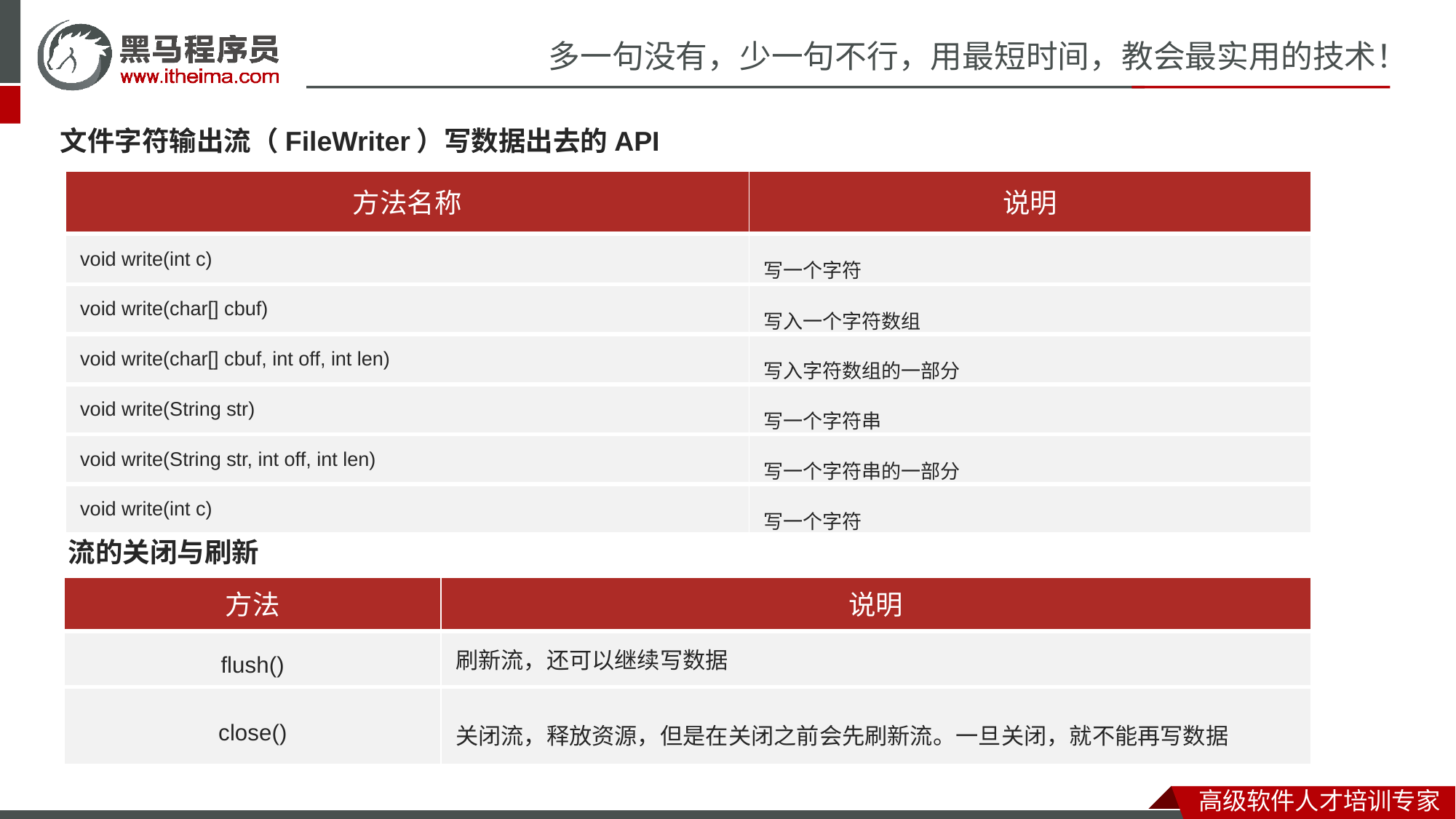

文件字符输出流（FileWriter）写数据出去的API
| 方法名称 | 说明 |
| --- | --- |
| void write​(int c) | 写一个字符 |
| void write​(char[] cbuf) | 写入一个字符数组 |
| void write​(char[] cbuf, int off, int len) | 写入字符数组的一部分 |
| void write​(String str) | 写一个字符串 |
| void write​(String str, int off, int len) | 写一个字符串的一部分 |
| void write​(int c) | 写一个字符 |
流的关闭与刷新
| 方法 | 说明 |
| --- | --- |
| flush() | 刷新流，还可以继续写数据 |
| close() | 关闭流，释放资源，但是在关闭之前会先刷新流。一旦关闭，就不能再写数据 |